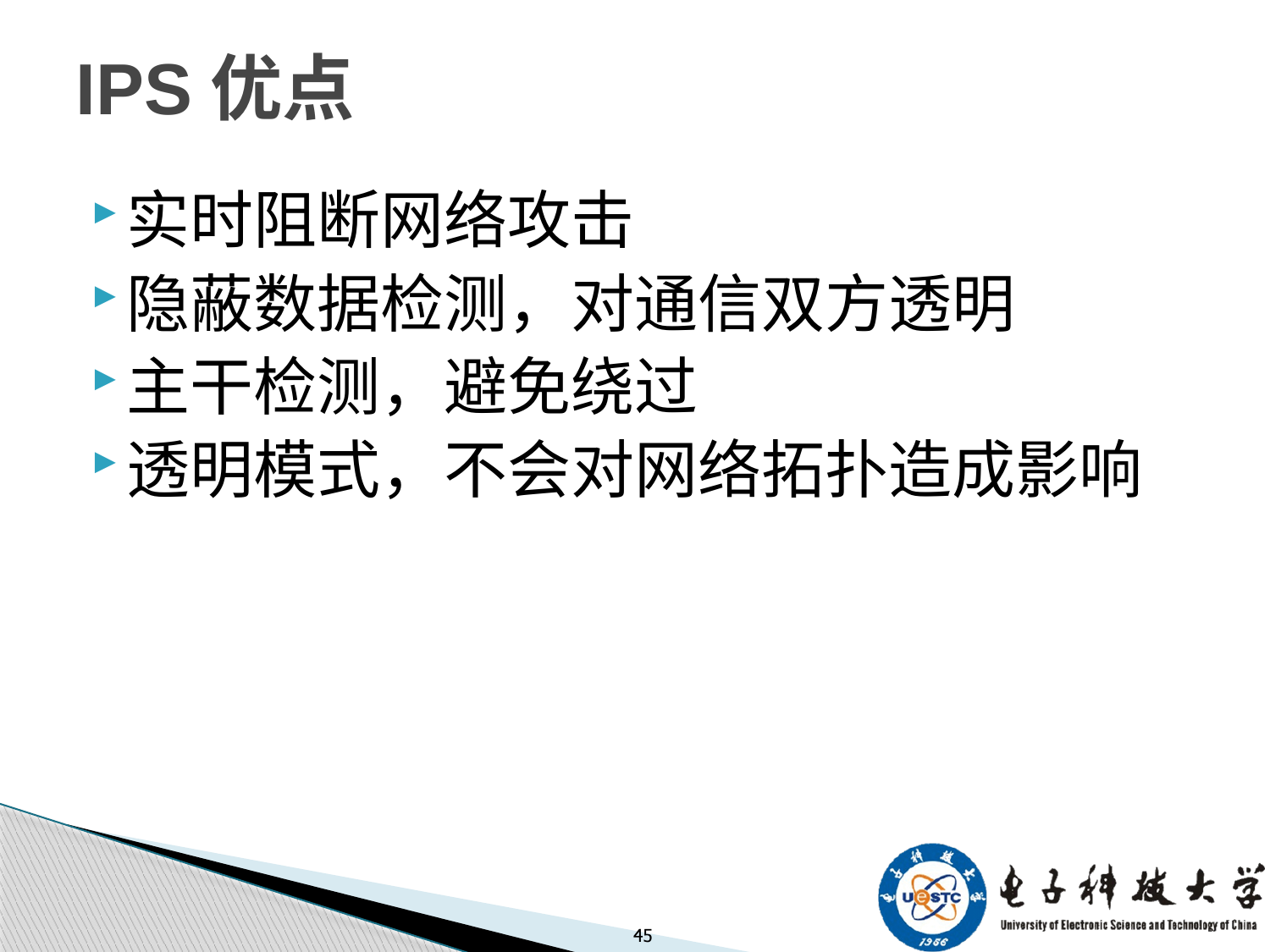

# IPS优点
实时阻断网络攻击
隐蔽数据检测，对通信双方透明
主干检测，避免绕过
透明模式，不会对网络拓扑造成影响
45